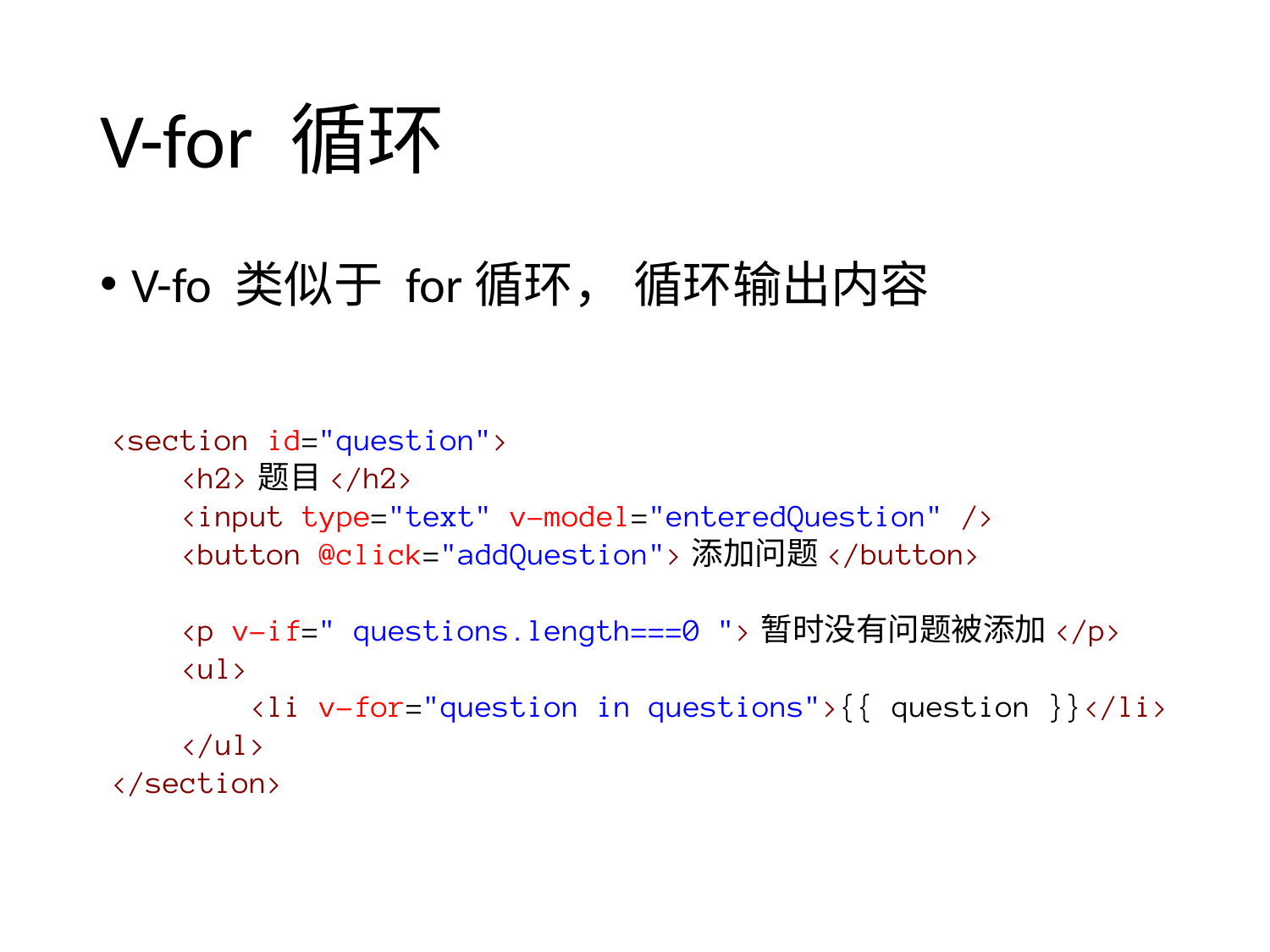

# V-for 循环
V-fo 类似于 for循环， 循环输出内容
    <section id="question">
        <h2>题目</h2>
        <input type="text" v-model="enteredQuestion" />
        <button @click="addQuestion">添加问题</button>
        <p v-if=" questions.length===0 ">暂时没有问题被添加</p>
        <ul>
            <li v-for="question in questions">{{ question }}</li>
        </ul>
    </section>